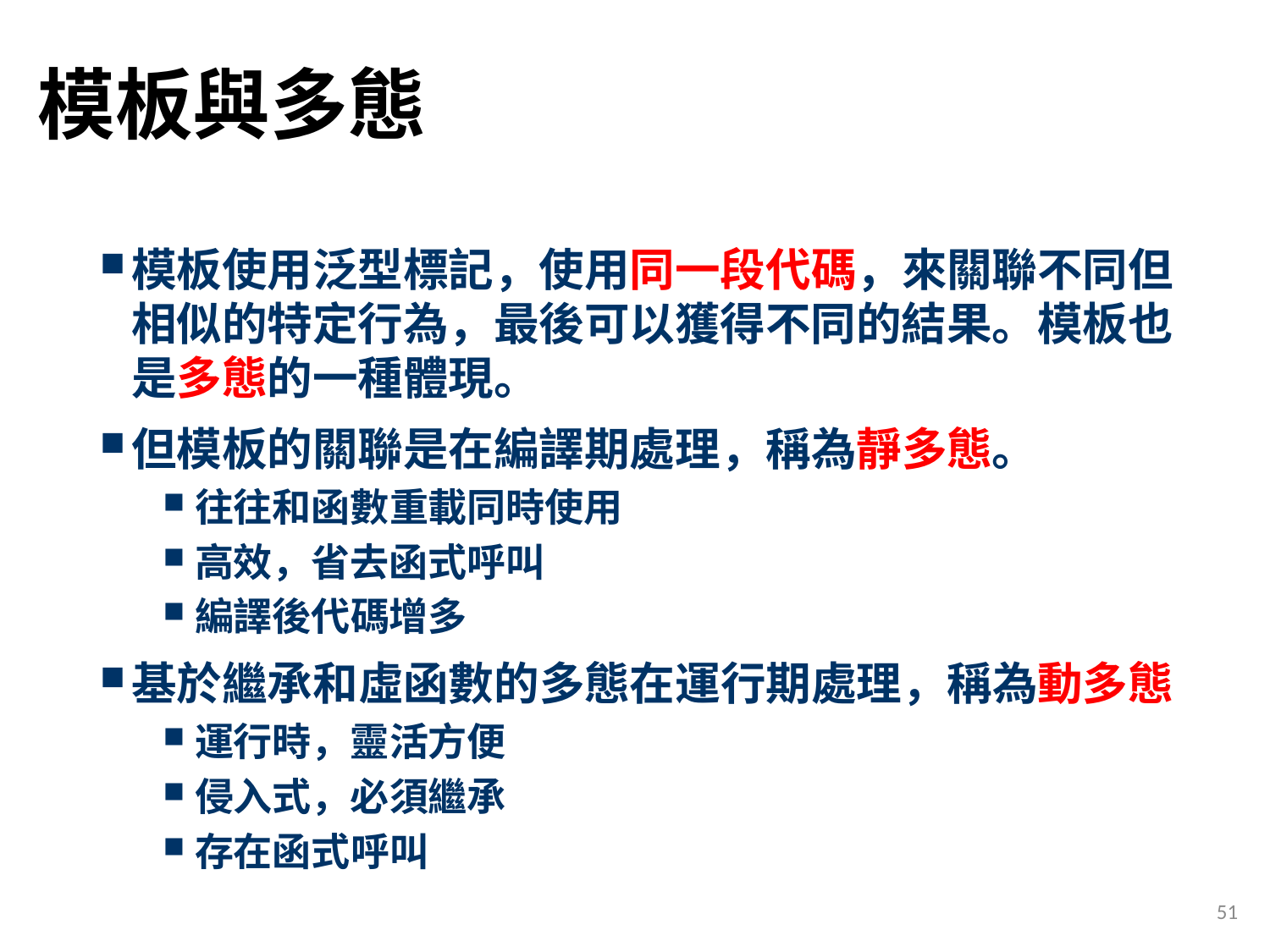

# 模板與多態
模板使用泛型標記，使用同一段代碼，來關聯不同但相似的特定行為，最後可以獲得不同的結果。模板也是多態的一種體現。
但模板的關聯是在編譯期處理，稱為靜多態。
往往和函數重載同時使用
高效，省去函式呼叫
編譯後代碼增多
基於繼承和虛函數的多態在運行期處理，稱為動多態
運行時，靈活方便
侵入式，必須繼承
存在函式呼叫
51